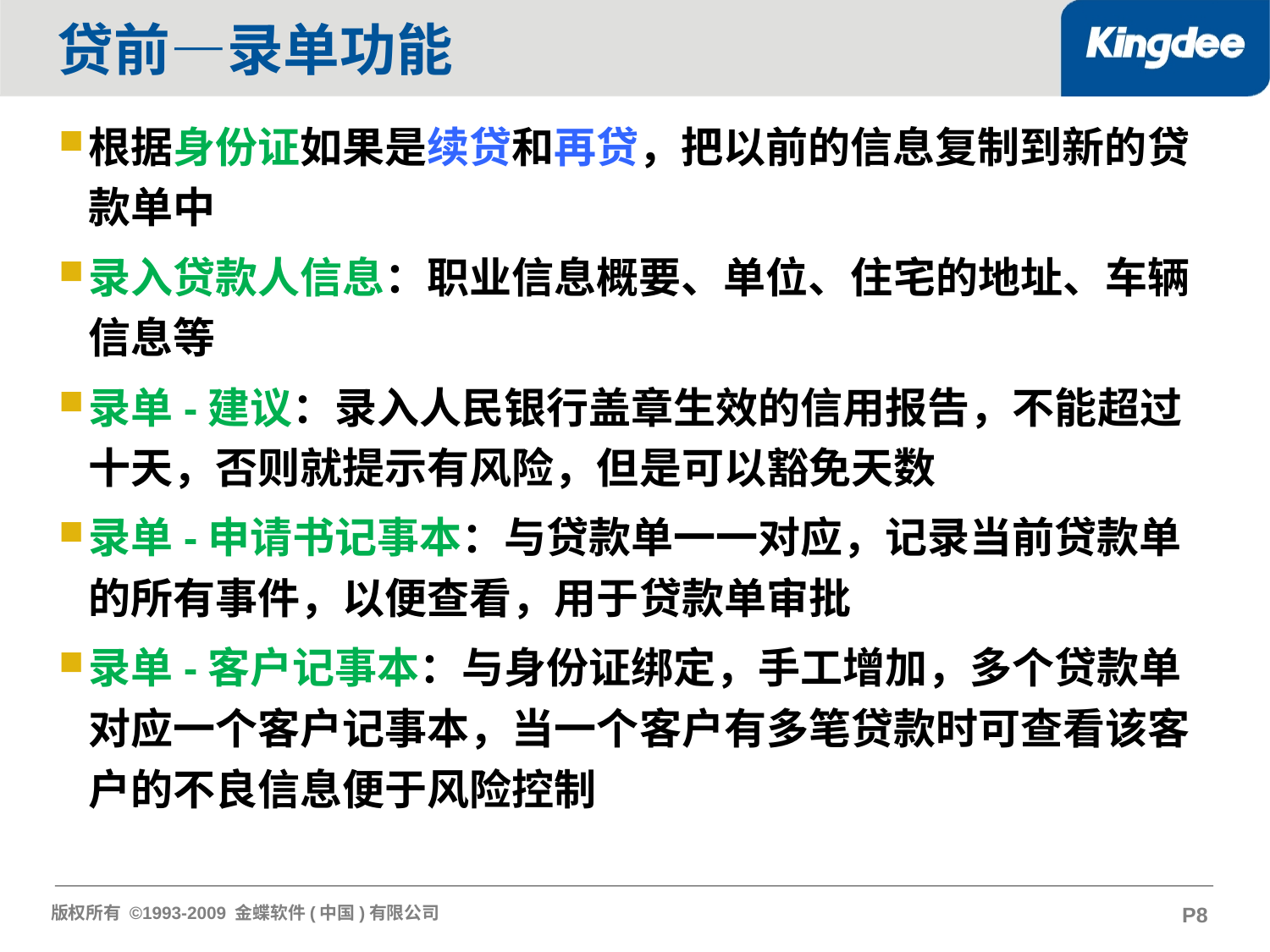

贷前—录单功能
根据身份证如果是续贷和再贷，把以前的信息复制到新的贷款单中
录入贷款人信息：职业信息概要、单位、住宅的地址、车辆信息等
录单-建议：录入人民银行盖章生效的信用报告，不能超过十天，否则就提示有风险，但是可以豁免天数
录单-申请书记事本：与贷款单一一对应，记录当前贷款单的所有事件，以便查看，用于贷款单审批
录单-客户记事本：与身份证绑定，手工增加，多个贷款单对应一个客户记事本，当一个客户有多笔贷款时可查看该客户的不良信息便于风险控制